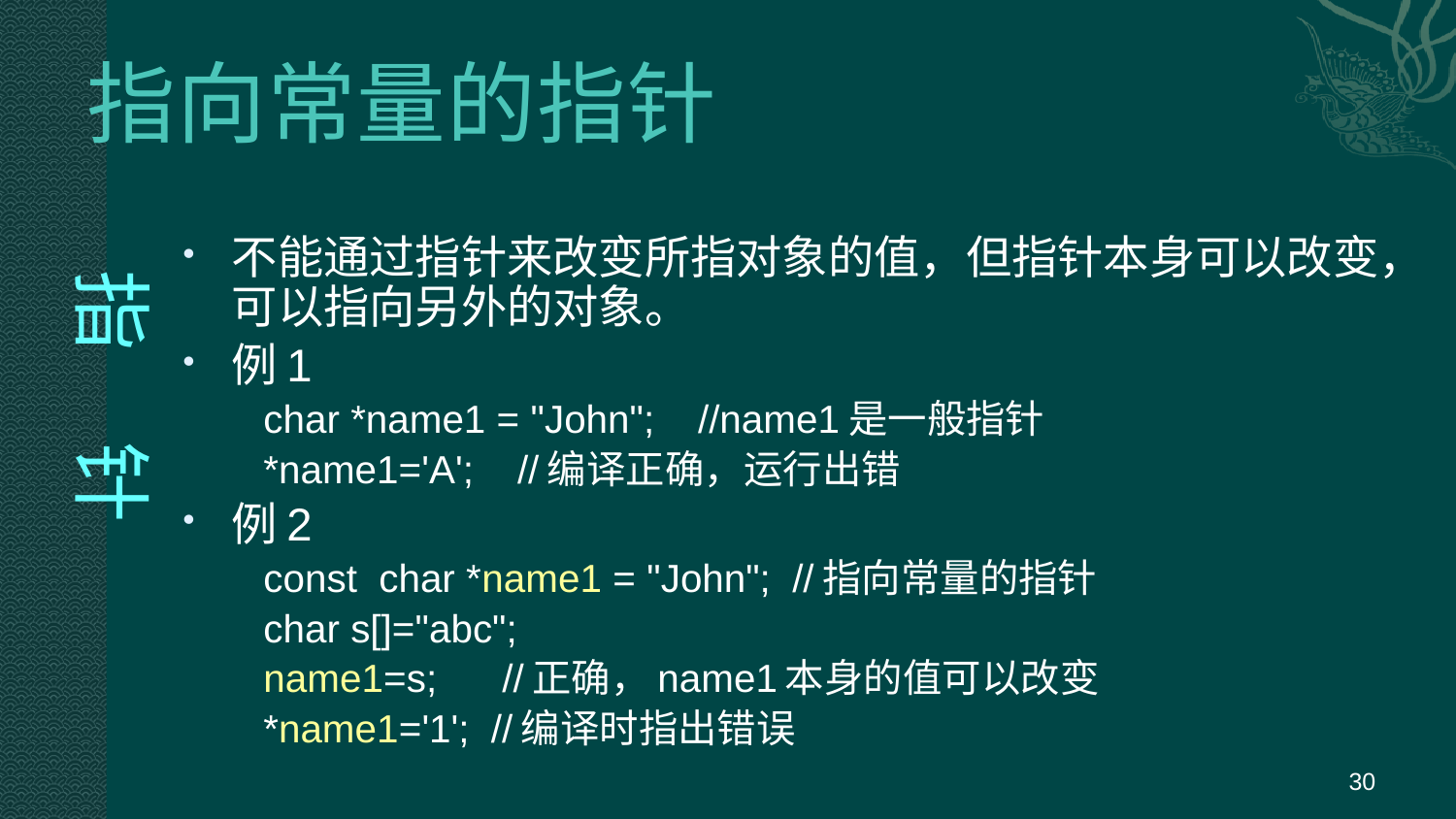

# 指向常量的指针
    指     针
不能通过指针来改变所指对象的值，但指针本身可以改变，可以指向另外的对象。
例1
char *name1 = "John";    //name1是一般指针
*name1='A';    //编译正确，运行出错
例2
const  char *name1 = "John";  //指向常量的指针
char s[]="abc";
name1=s;      //正确，name1本身的值可以改变
*name1='1';  //编译时指出错误
30